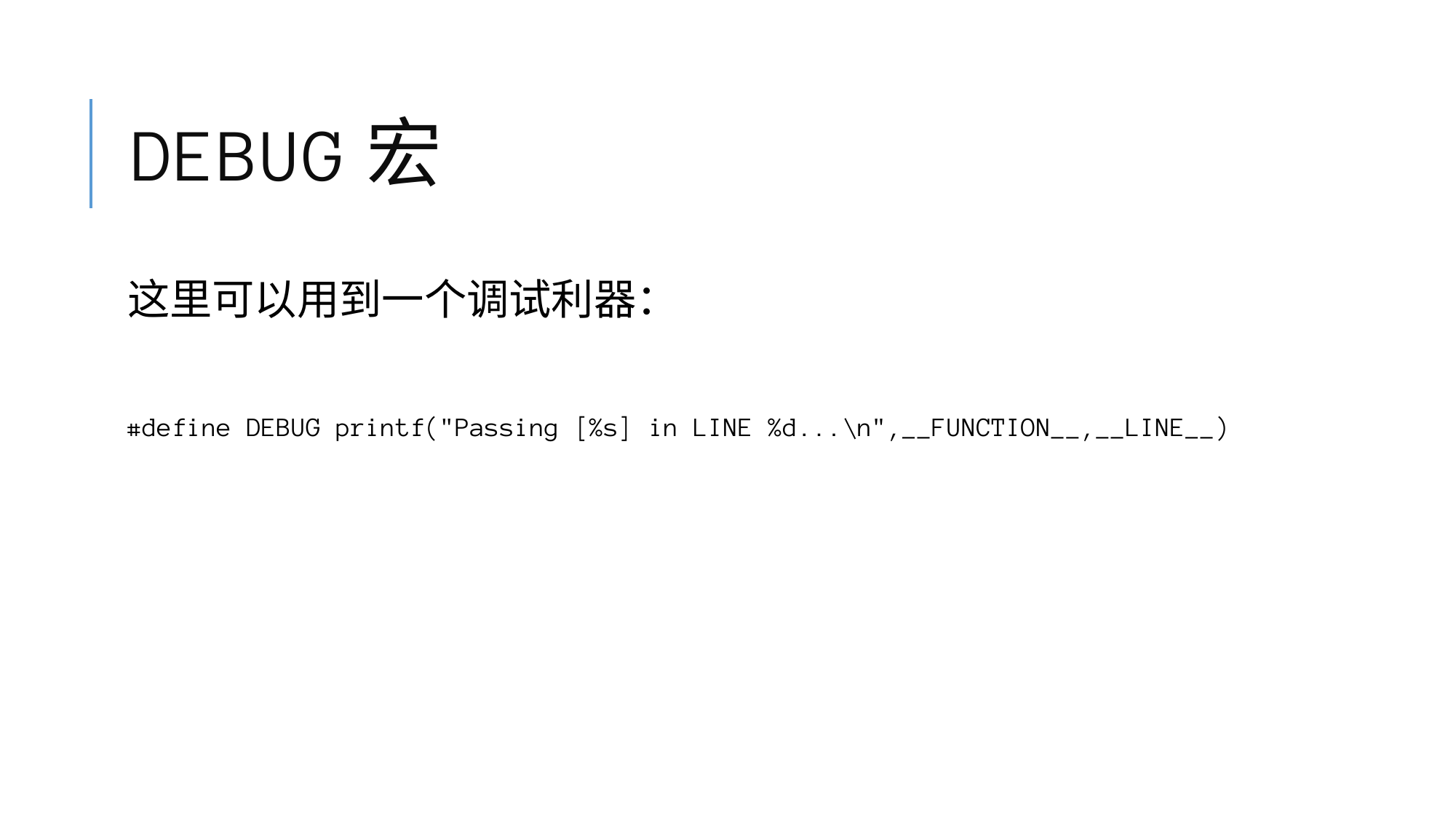

# DEBUG宏
这里可以用到一个调试利器：

#define DEBUG printf("Passing [%s] in LINE %d...\n",__FUNCTION__,__LINE__)